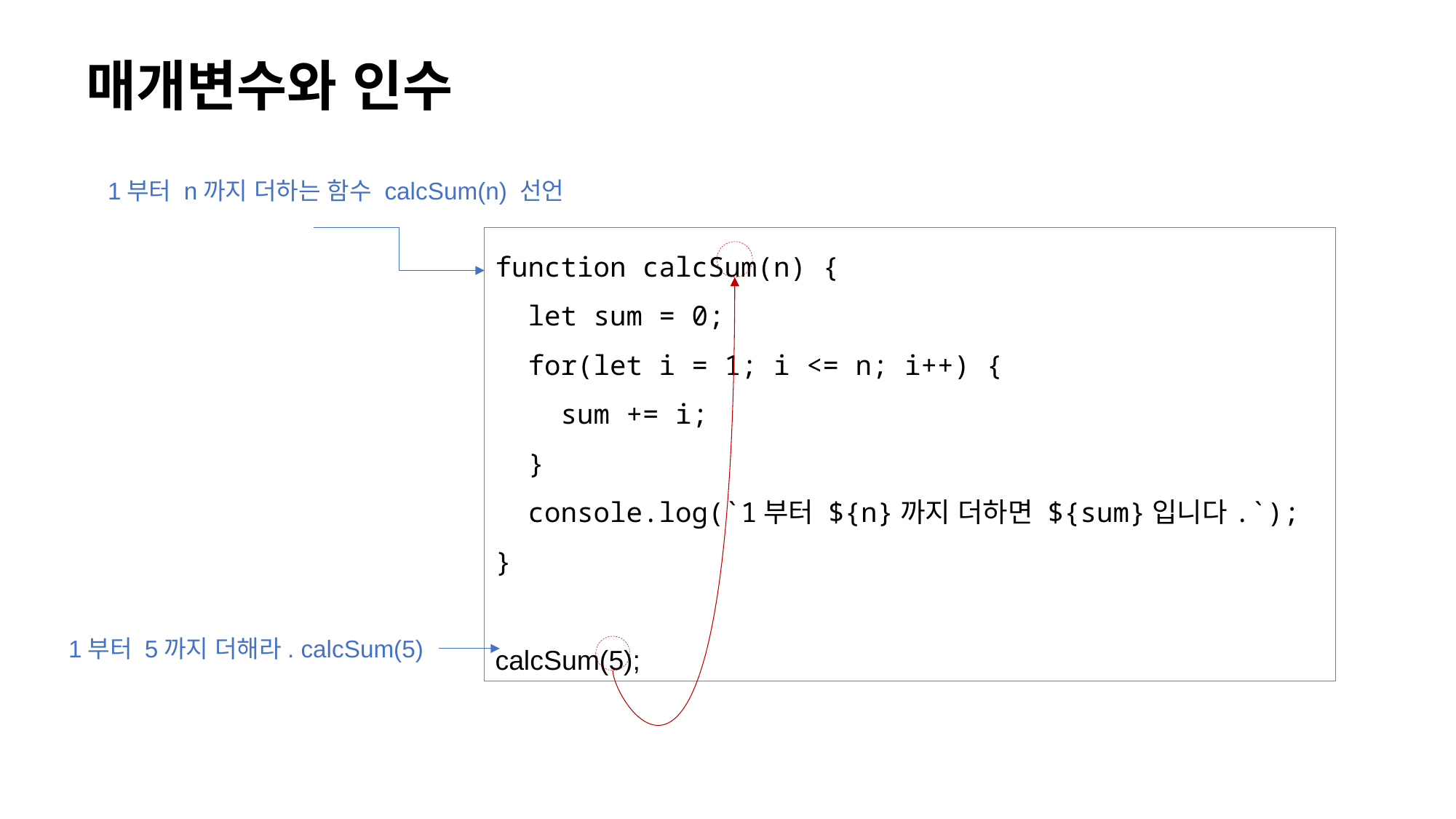

# 매개변수와 인수
1부터 n까지 더하는 함수 calcSum(n) 선언
function calcSum(n) {
  let sum = 0;
  for(let i = 1; i <= n; i++) {
    sum += i;
  }
  console.log(`1부터 ${n}까지 더하면 ${sum}입니다.`);
}

calcSum(5);

1부터 5까지 더해라. calcSum(5)